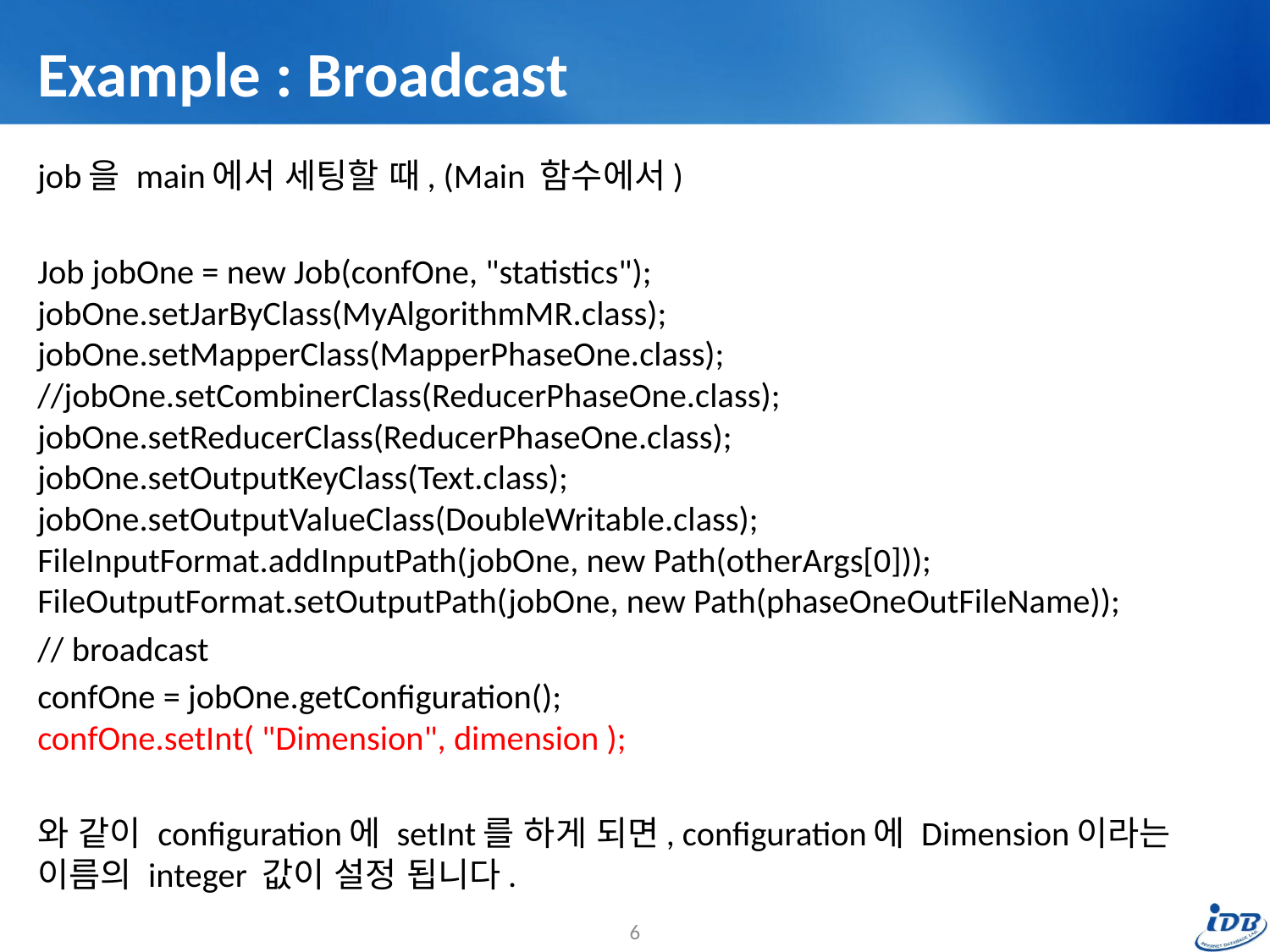

# Example : Broadcast
job을 main에서 세팅할 때, (Main 함수에서)

Job jobOne = new Job(confOne, "statistics");
jobOne.setJarByClass(MyAlgorithmMR.class);
jobOne.setMapperClass(MapperPhaseOne.class);
//jobOne.setCombinerClass(ReducerPhaseOne.class);
jobOne.setReducerClass(ReducerPhaseOne.class);
jobOne.setOutputKeyClass(Text.class);
jobOne.setOutputValueClass(DoubleWritable.class);
FileInputFormat.addInputPath(jobOne, new Path(otherArgs[0]));
FileOutputFormat.setOutputPath(jobOne, new Path(phaseOneOutFileName));
// broadcast
confOne = jobOne.getConfiguration();
confOne.setInt( "Dimension", dimension );

와 같이 configuration에 setInt를 하게 되면, configuration에 Dimension이라는 이름의 integer 값이 설정 됩니다.

6